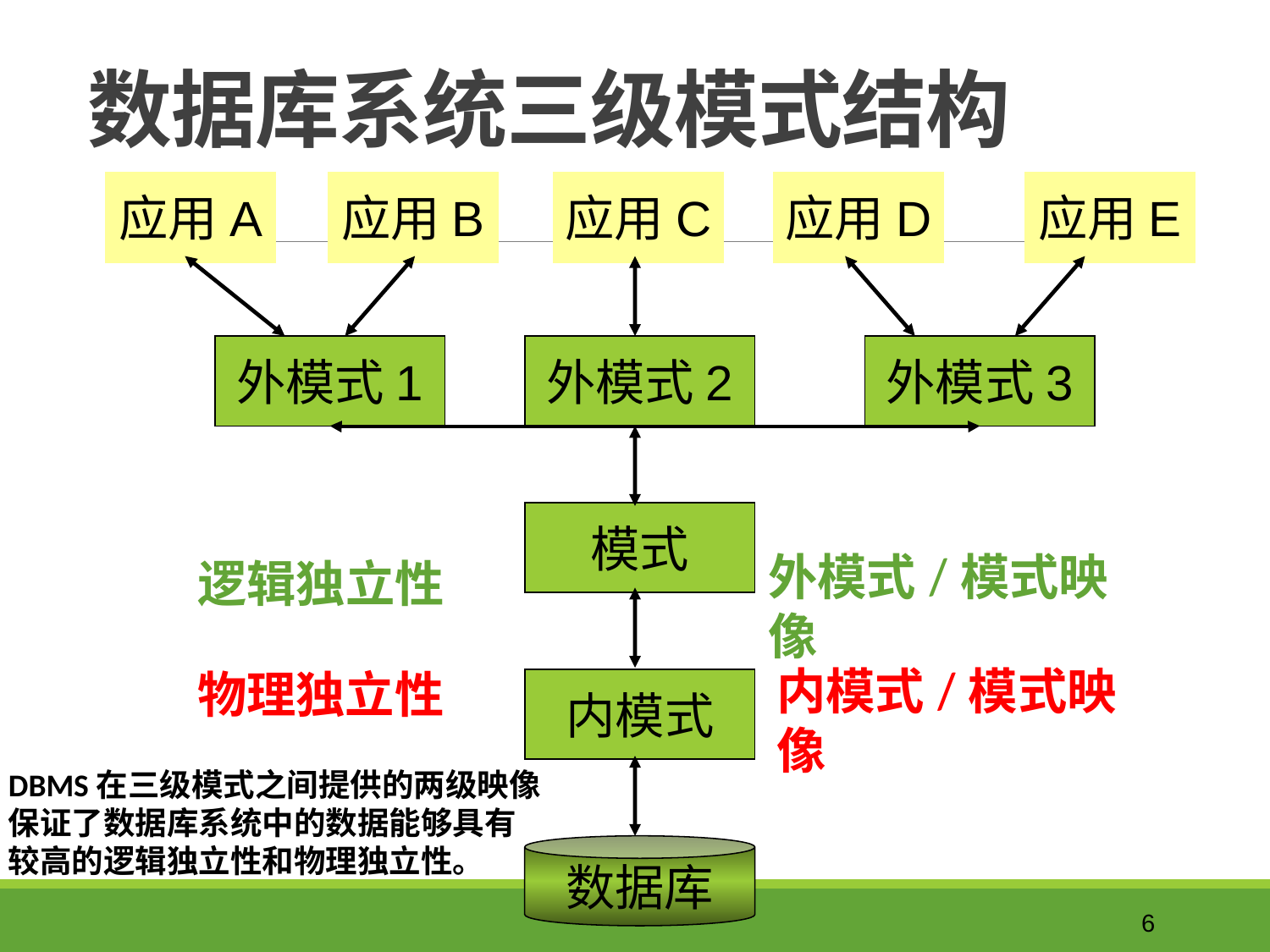

# 数据库系统三级模式结构
应用A
应用B
应用C
应用D
应用E

外模式1
外模式2
外模式3

模式
外模式/模式映像
逻辑独立性

内模式/模式映像
物理独立性
内模式

DBMS在三级模式之间提供的两级映像保证了数据库系统中的数据能够具有较高的逻辑独立性和物理独立性。
数据库
6